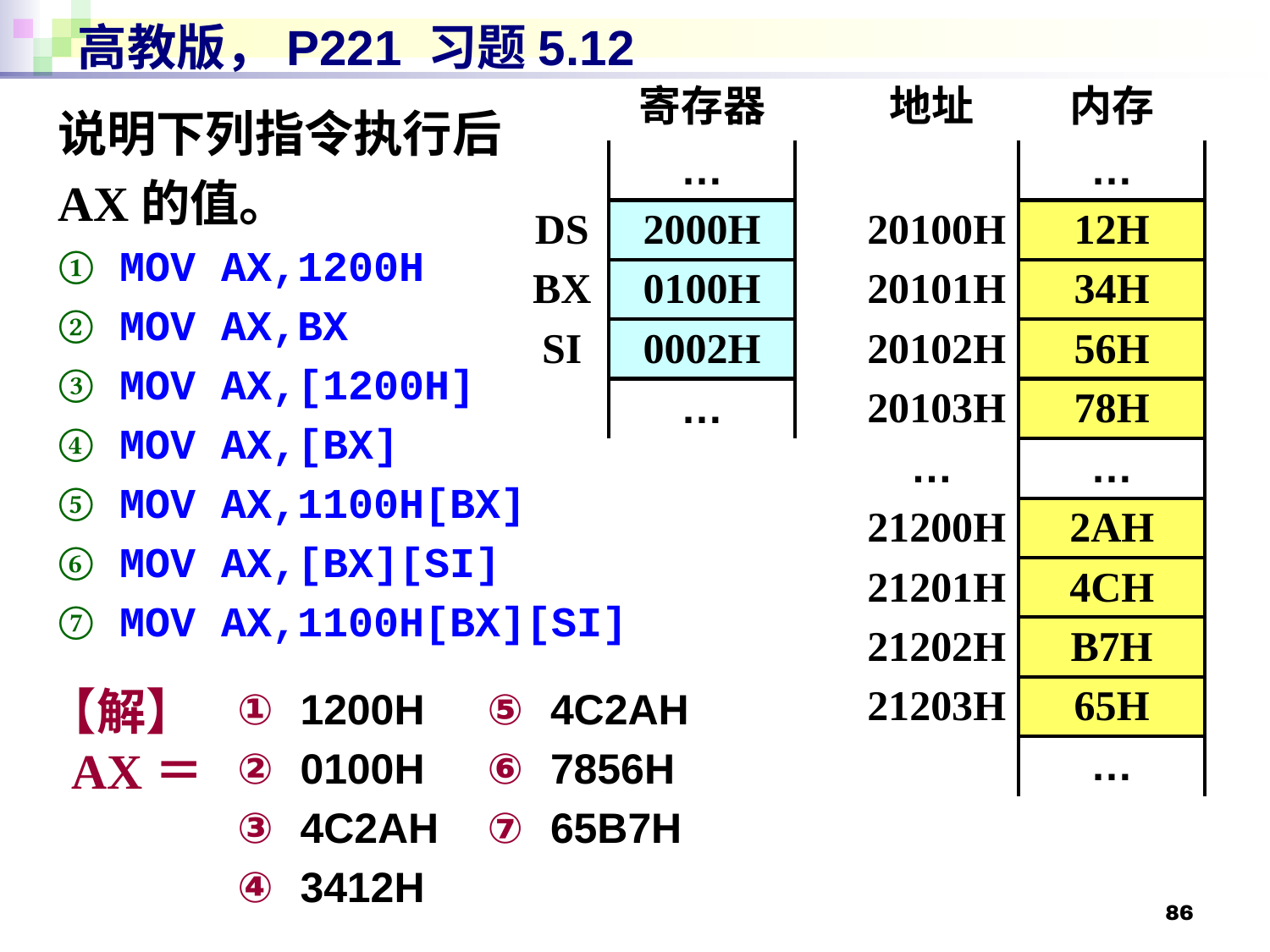

# 高教版，P221 习题5.12
|  | 寄存器 |
| --- | --- |
|  | … |
| DS | 2000H |
| BX | 0100H |
| SI | 0002H |
|  | … |
| 地址 | 内存 |
| --- | --- |
|  | … |
| 20100H | 12H |
| 20101H | 34H |
| 20102H | 56H |
| 20103H | 78H |
| … | … |
| 21200H | 2AH |
| 21201H | 4CH |
| 21202H | B7H |
| 21203H | 65H |
|  | … |
说明下列指令执行后
AX的值。
MOV AX,1200H
MOV AX,BX
MOV AX,[1200H]
MOV AX,[BX]
MOV AX,1100H[BX]
MOV AX,[BX][SI]
MOV AX,1100H[BX][SI]
【解】
  AX＝
1200H
0100H
4C2AH
3412H
4C2AH
7856H
65B7H
86